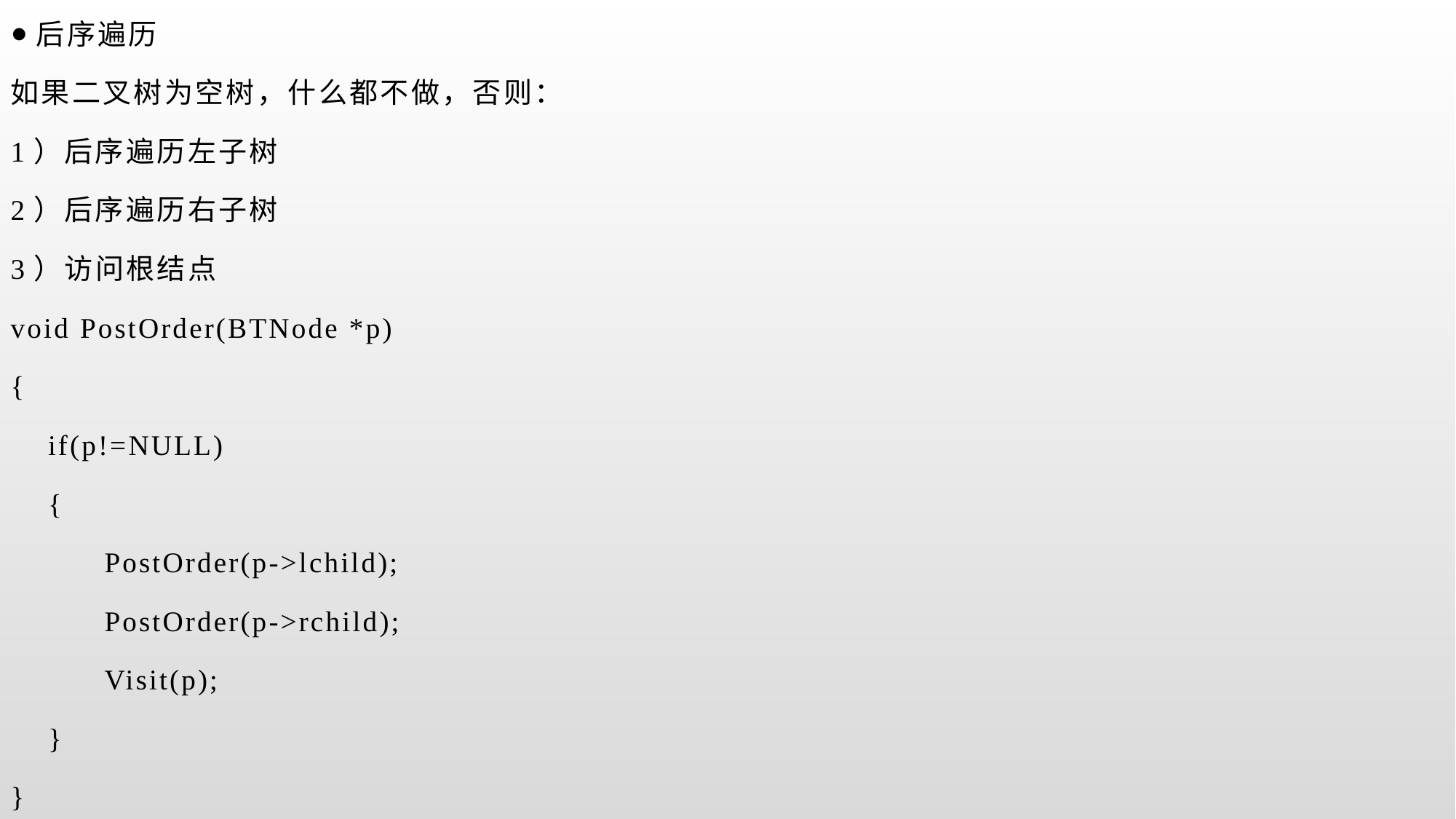

后序遍历
如果二叉树为空树，什么都不做，否则：
1）后序遍历左子树
2）后序遍历右子树
3）访问根结点
void PostOrder(BTNode *p)
{
    if(p!=NULL)
    {
          PostOrder(p->lchild);
          PostOrder(p->rchild);
          Visit(p);
    }
}